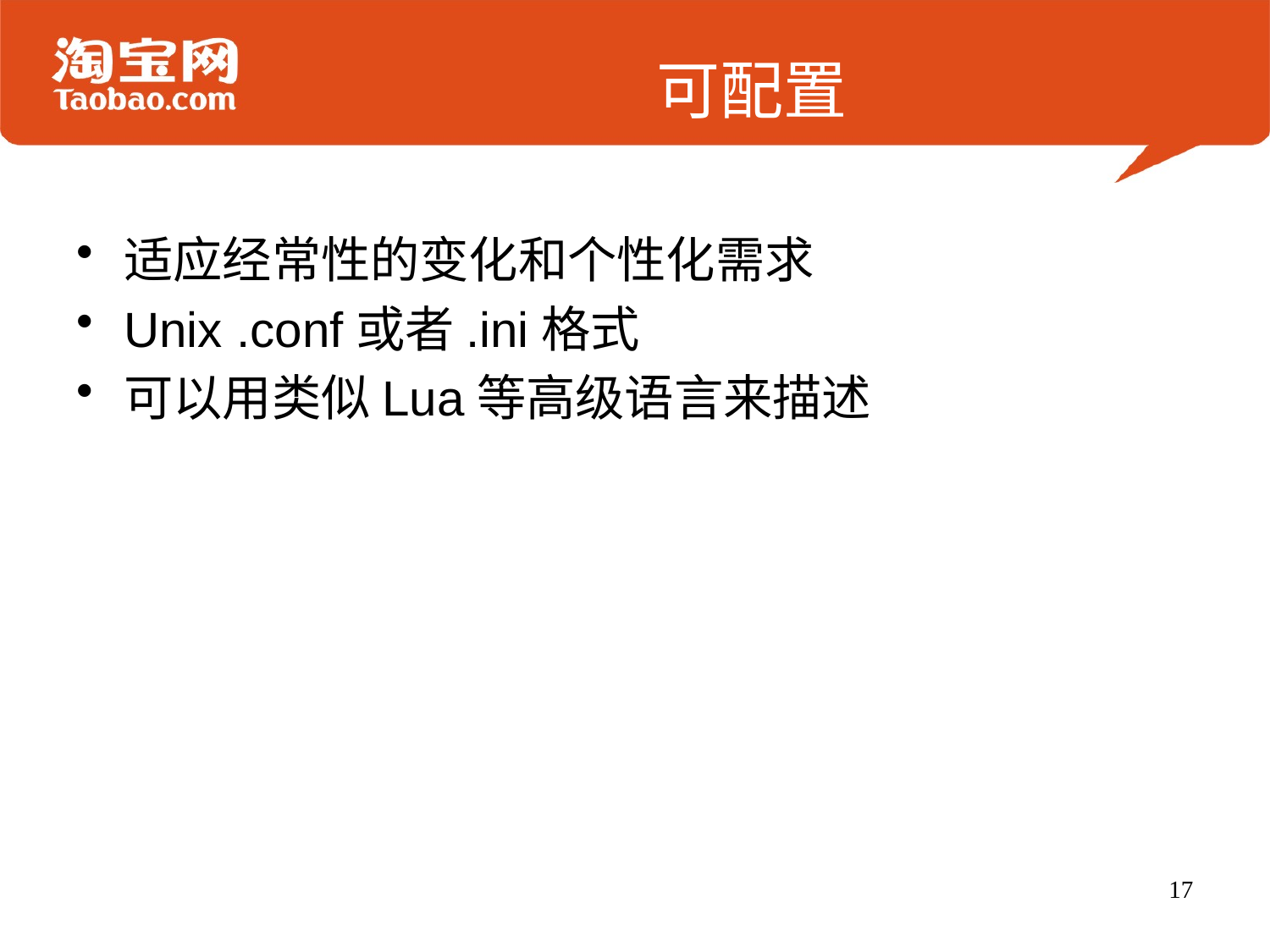

# 可配置
适应经常性的变化和个性化需求
Unix .conf或者.ini格式
可以用类似Lua等高级语言来描述

17